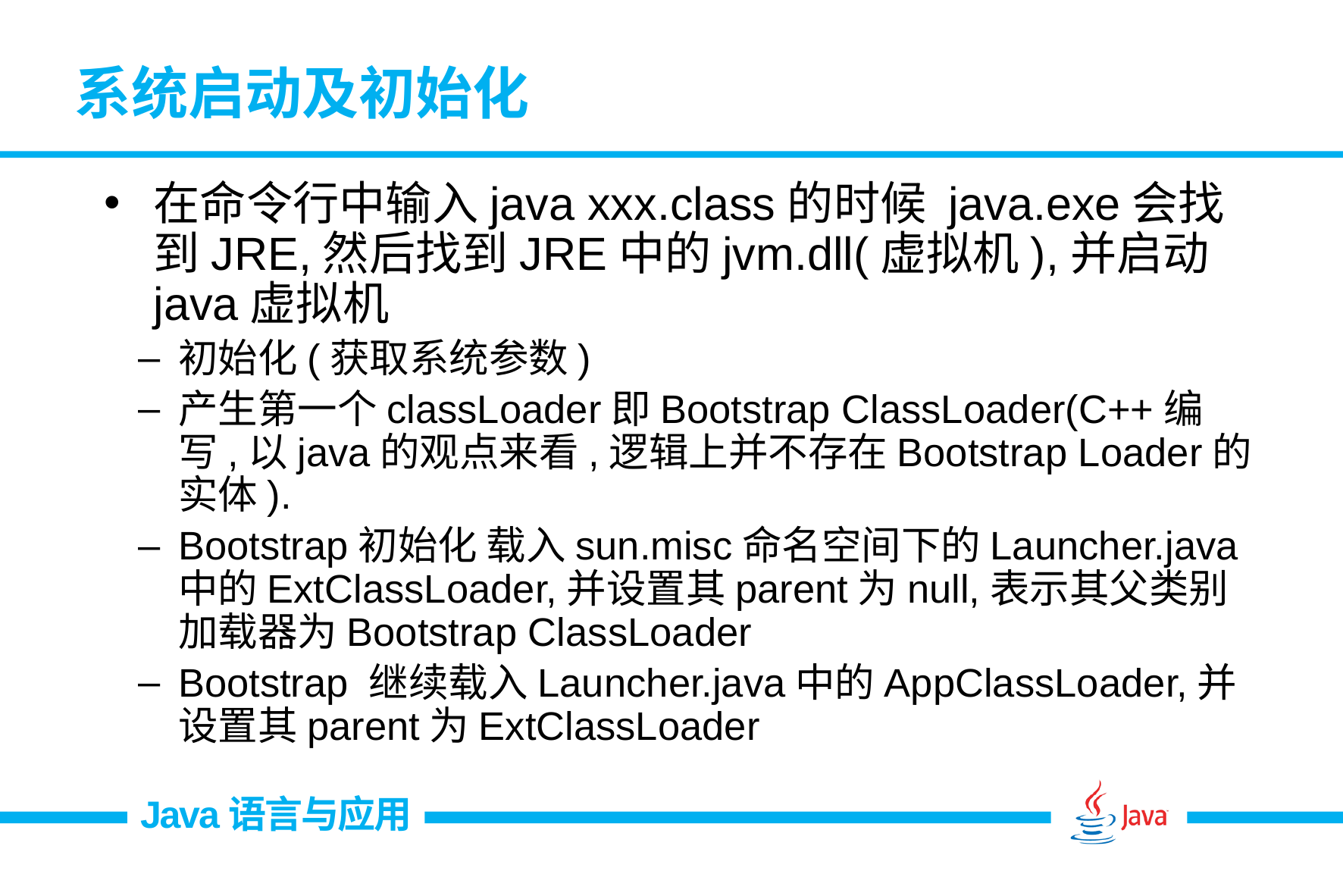

# 系统启动及初始化
在命令行中输入java xxx.class的时候 java.exe会找到JRE,然后找到JRE中的jvm.dll(虚拟机),并启动java虚拟机
初始化(获取系统参数)
产生第一个classLoader即Bootstrap ClassLoader(C++编写,以java的观点来看,逻辑上并不存在Bootstrap Loader的实体).
Bootstrap初始化 载入sun.misc命名空间下的Launcher.java中的ExtClassLoader,并设置其parent为null,表示其父类别加载器为Bootstrap ClassLoader
Bootstrap 继续载入Launcher.java中的AppClassLoader,并设置其parent为ExtClassLoader